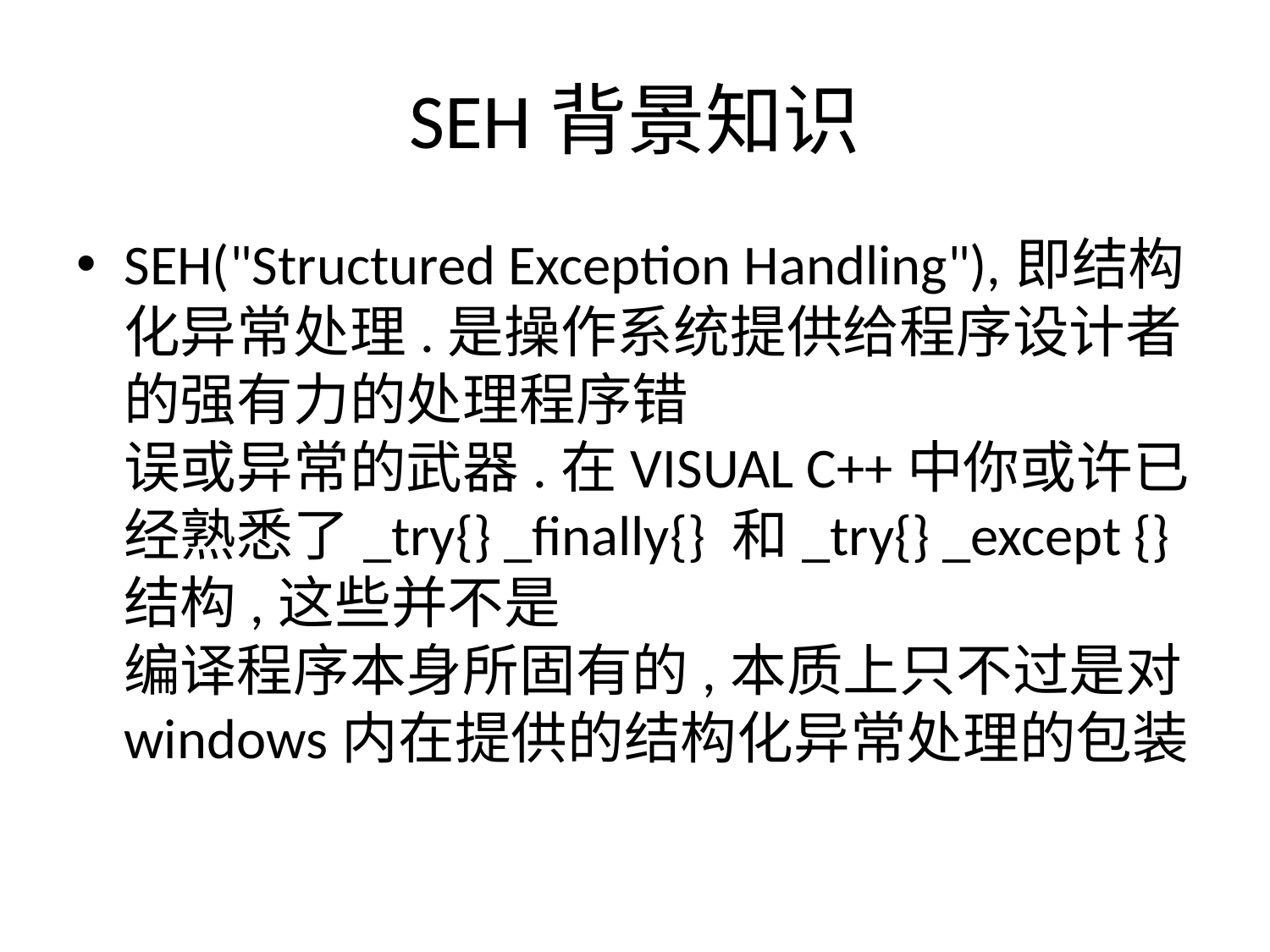

# SEH背景知识
SEH("Structured Exception Handling"),即结构化异常处理.是操作系统提供给程序设计者的强有力的处理程序错
误或异常的武器.在VISUAL C++中你或许已经熟悉了_try{} _finally{} 和_try{} _except {} 结构,这些并不是
编译程序本身所固有的,本质上只不过是对windows内在提供的结构化异常处理的包装